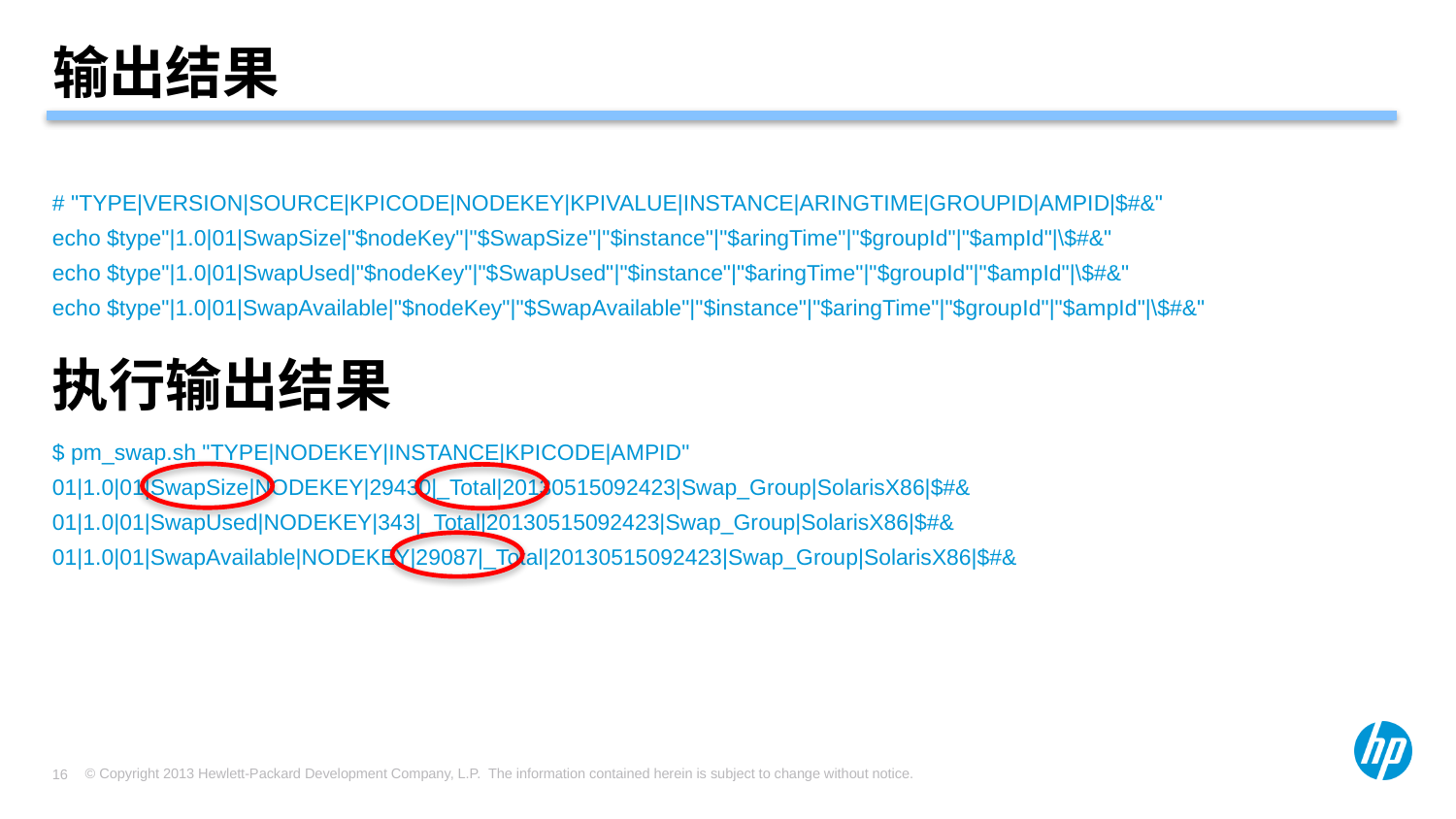

# 输出结果
# "TYPE|VERSION|SOURCE|KPICODE|NODEKEY|KPIVALUE|INSTANCE|ARINGTIME|GROUPID|AMPID|$#&"
echo $type"|1.0|01|SwapSize|"$nodeKey"|"$SwapSize"|"$instance"|"$aringTime"|"$groupId"|"$ampId"|\$#&"
echo $type"|1.0|01|SwapUsed|"$nodeKey"|"$SwapUsed"|"$instance"|"$aringTime"|"$groupId"|"$ampId"|\$#&"
echo $type"|1.0|01|SwapAvailable|"$nodeKey"|"$SwapAvailable"|"$instance"|"$aringTime"|"$groupId"|"$ampId"|\$#&"
执行输出结果
$ pm_swap.sh "TYPE|NODEKEY|INSTANCE|KPICODE|AMPID"
01|1.0|01|SwapSize|NODEKEY|29430|_Total|20130515092423|Swap_Group|SolarisX86|$#&
01|1.0|01|SwapUsed|NODEKEY|343|_Total|20130515092423|Swap_Group|SolarisX86|$#&
01|1.0|01|SwapAvailable|NODEKEY|29087|_Total|20130515092423|Swap_Group|SolarisX86|$#&